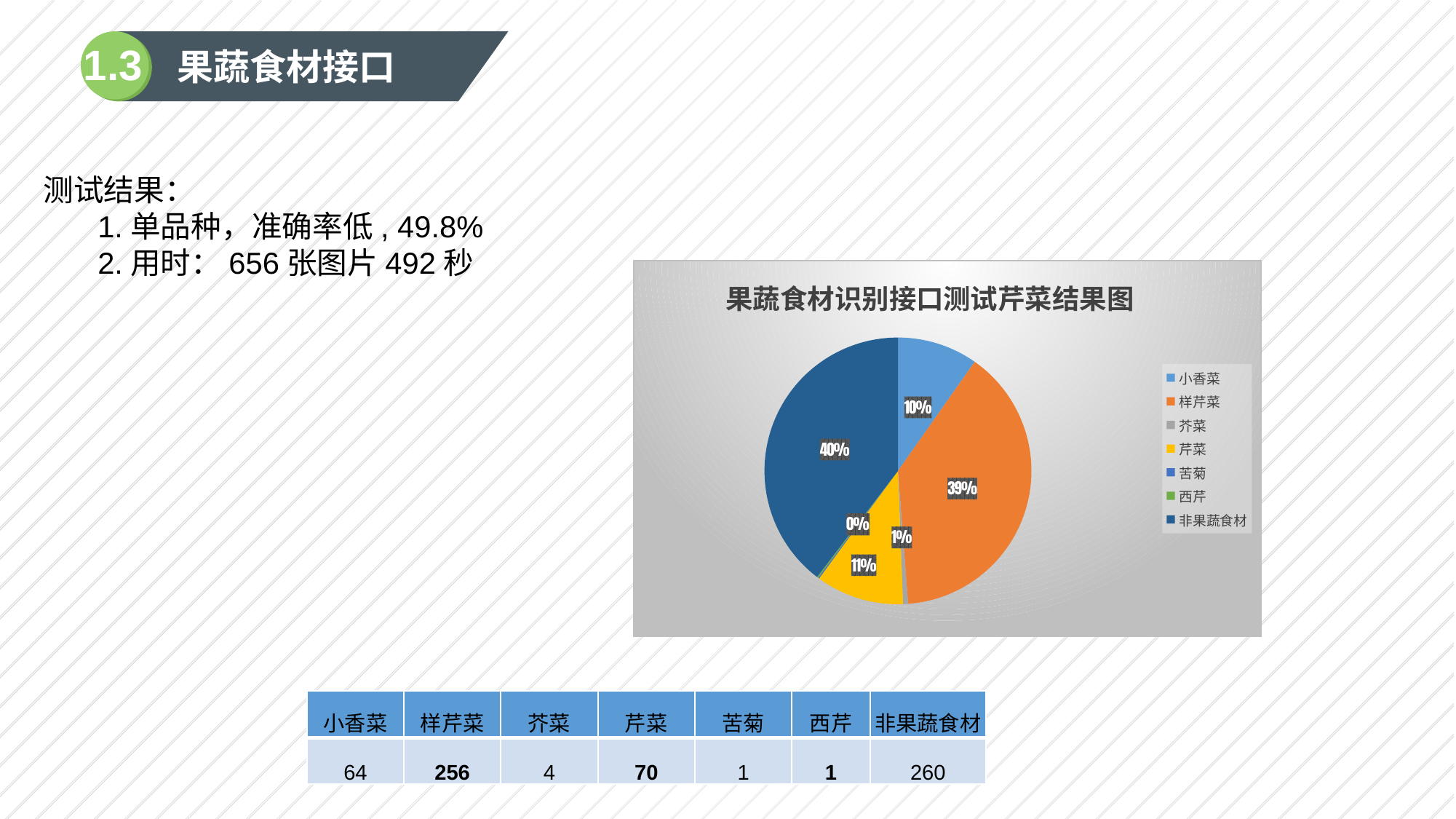

1.3
果蔬食材接口

测试结果：
1.单品种，准确率低, 49.8%
2.用时：656张图片492秒

### Chart: 果蔬食材识别接口测试芹菜结果图

| Category |  |
|---|---|
| 小香菜 | 64.0 |
| 样芹菜 | 256.0 |
| 芥菜 | 4.0 |
| 芹菜 | 70.0 |
| 苦菊 | 1.0 |
| 西芹 | 1.0 |
| 非果蔬食材 | 260.0 |
| 小香菜 | 样芹菜 | 芥菜 | 芹菜 | 苦菊 | 西芹 | 非果蔬食材 |
| --- | --- | --- | --- | --- | --- | --- |
| 64 | 256 | 4 | 70 | 1 | 1 | 260 |